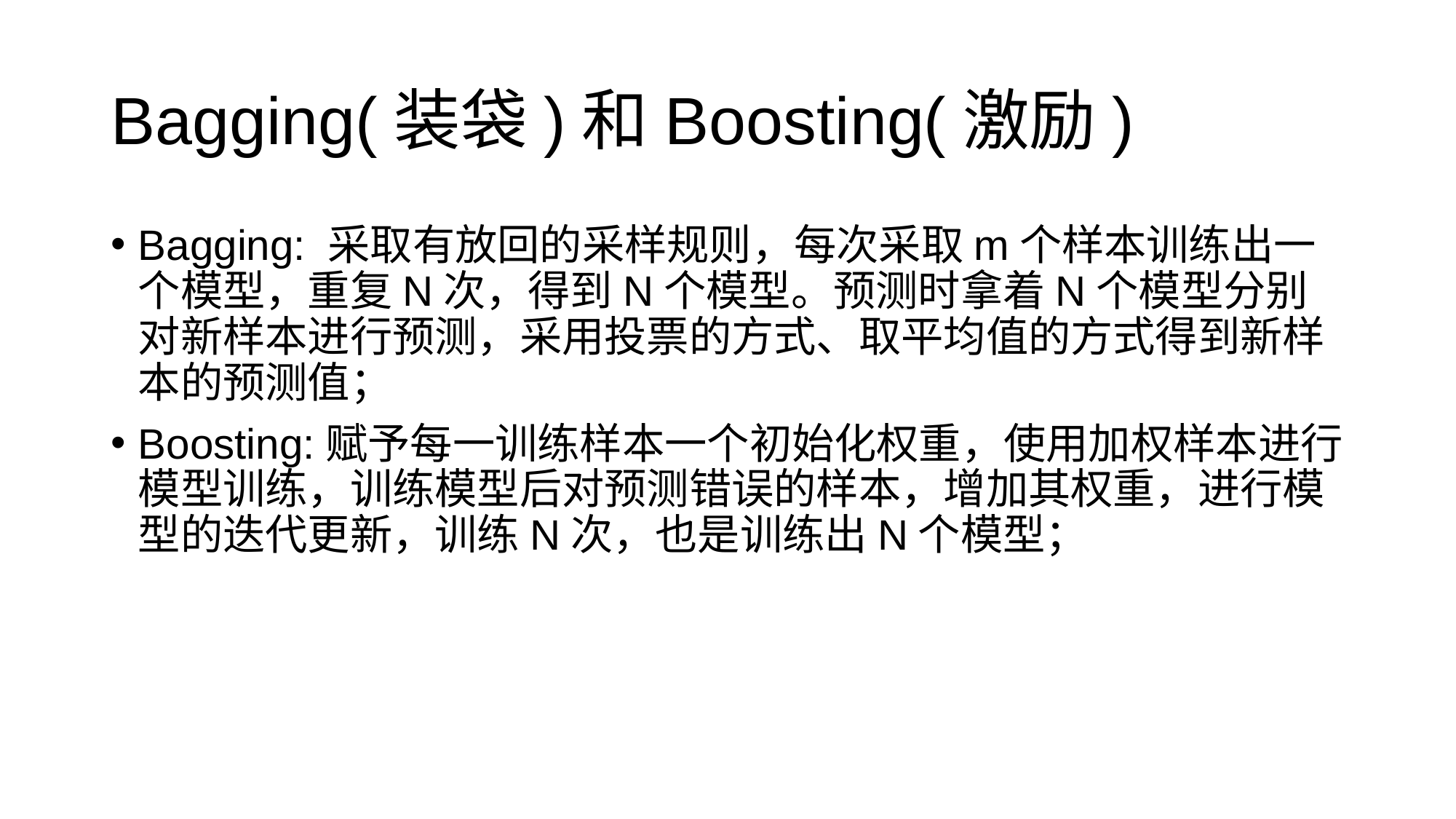

# Bagging(装袋)和Boosting(激励)
Bagging: 采取有放回的采样规则，每次采取m个样本训练出一个模型，重复N次，得到N个模型。预测时拿着N个模型分别对新样本进行预测，采用投票的方式、取平均值的方式得到新样本的预测值；
Boosting:赋予每一训练样本一个初始化权重，使用加权样本进行模型训练，训练模型后对预测错误的样本，增加其权重，进行模型的迭代更新，训练N次，也是训练出N个模型；